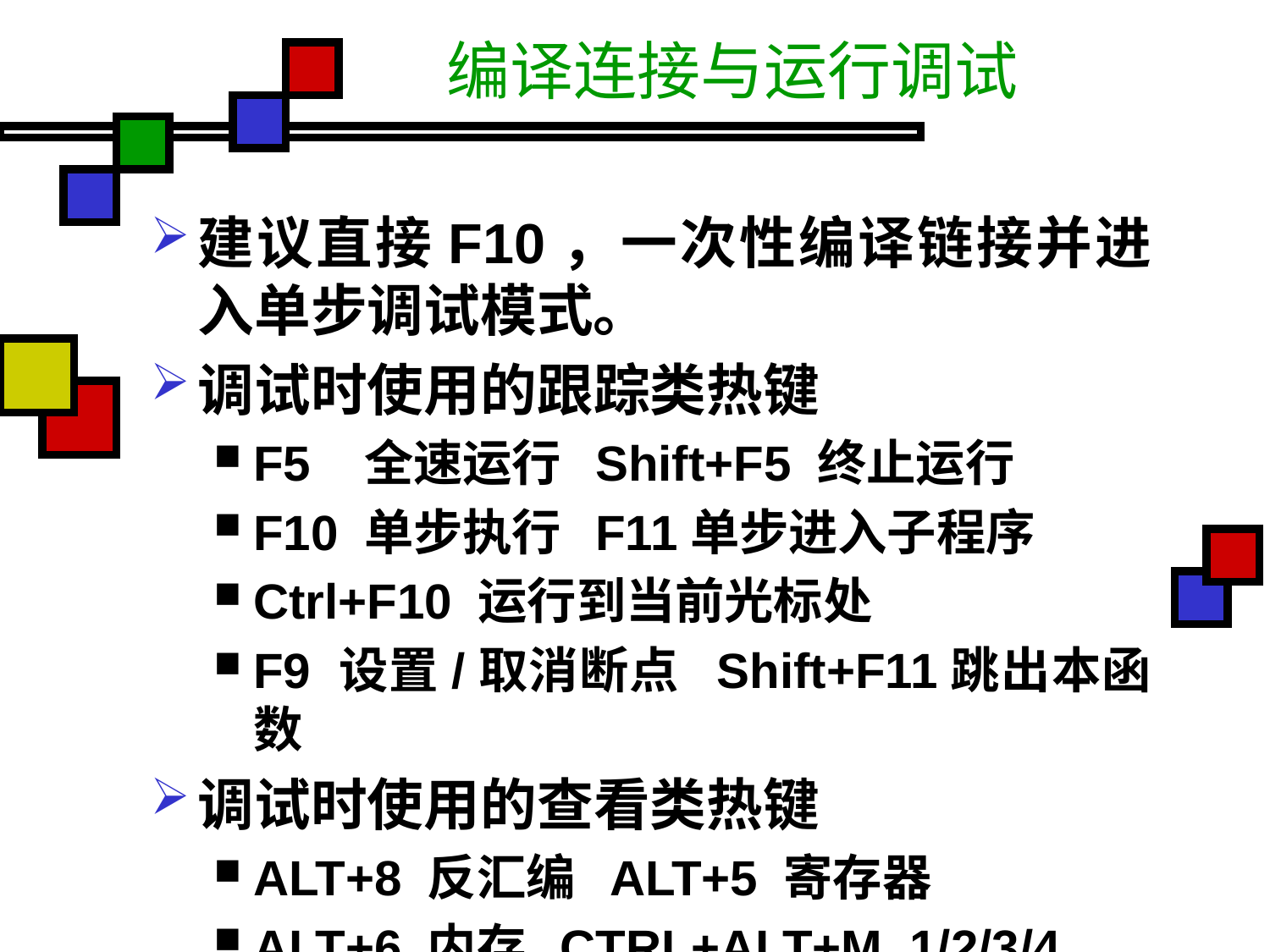

# 编译连接与运行调试
建议直接F10，一次性编译链接并进入单步调试模式。
调试时使用的跟踪类热键
F5   全速运行  Shift+F5 终止运行
F10 单步执行  F11单步进入子程序
Ctrl+F10 运行到当前光标处
F9 设置/取消断点  Shift+F11跳出本函数
调试时使用的查看类热键
ALT+8 反汇编  ALT+5 寄存器
ALT+6 内存  CTRL+ALT+M  1/2/3/4